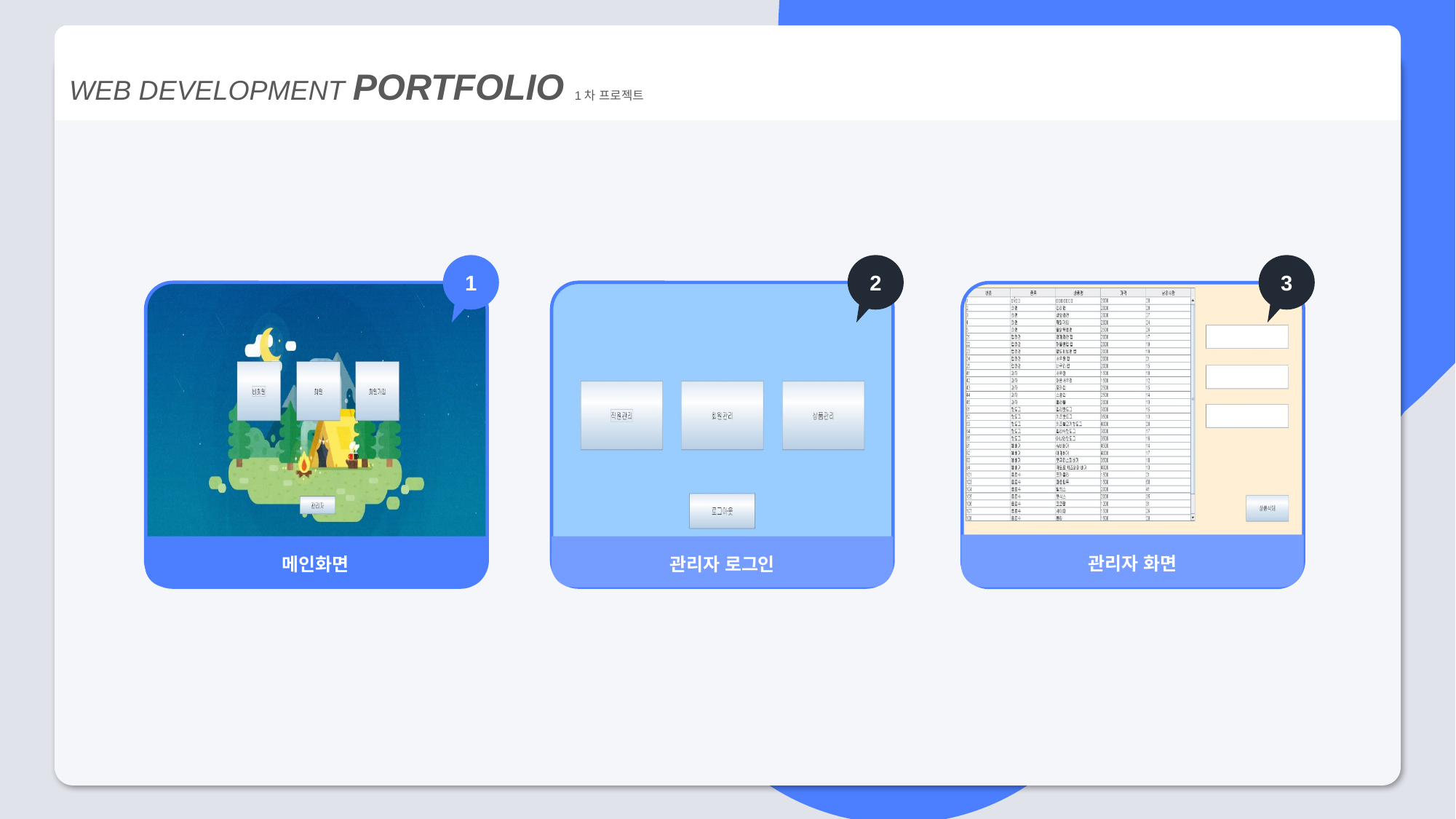

WEB DEVELOPMENT PORTFOLIO 1차 프로젝트

1
2
3

관리자 화면
메인화면
관리자 로그인